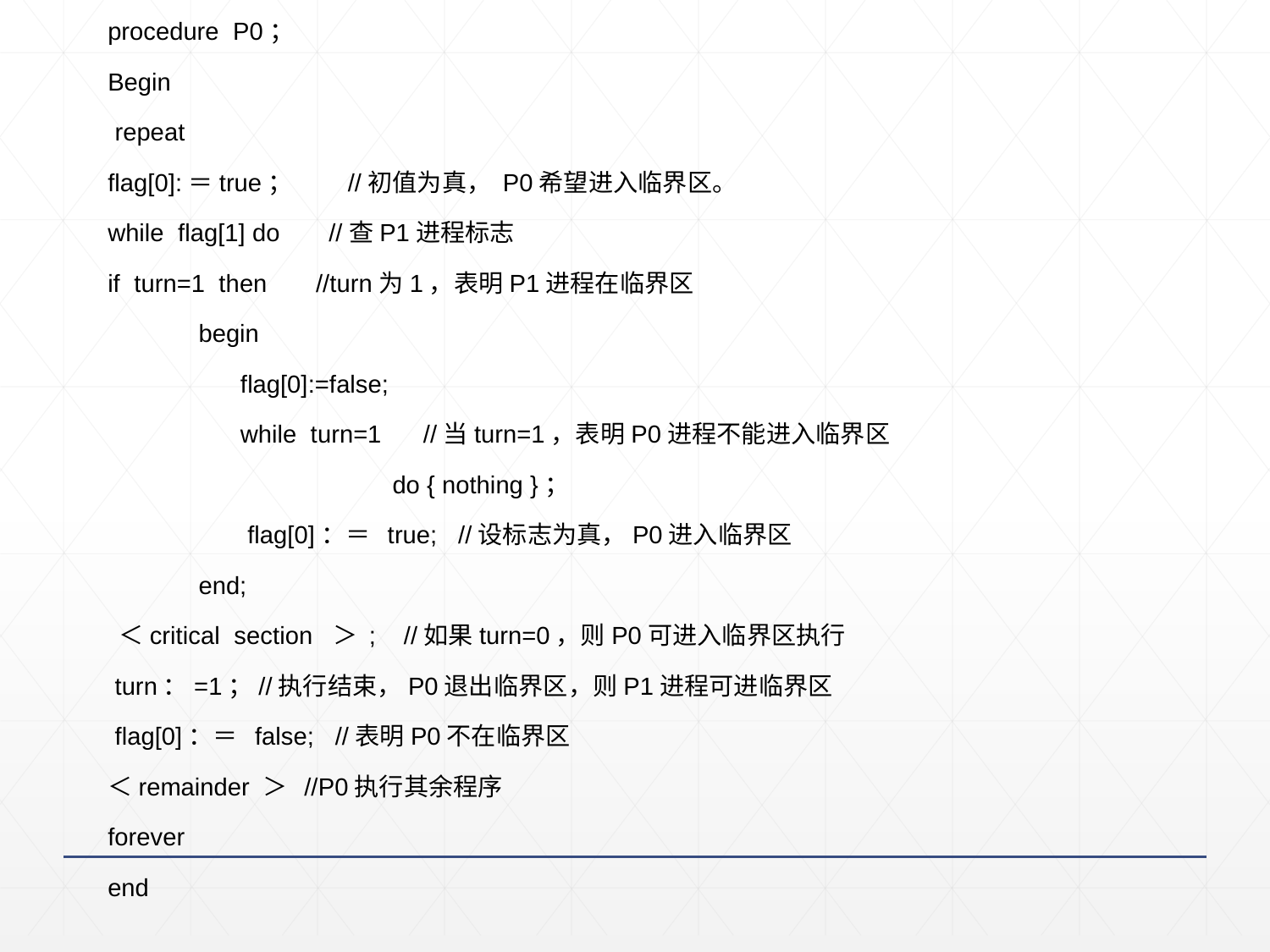

# procedure  P0；
Begin
 repeat
flag[0]:＝true；         //初值为真， P0希望进入临界区。
while  flag[1] do       //查P1进程标志
if  turn=1  then       //turn为1，表明P1进程在临界区
             begin
                   flag[0]:=false;
                   while  turn=1      //当turn=1，表明P0进程不能进入临界区
			 do { nothing }；
                    flag[0]：＝  true;   //设标志为真，P0进入临界区
             end;
 ＜critical  section  ＞ ;    //如果turn=0，则P0可进入临界区执行
 turn：=1；	//执行结束，P0退出临界区，则P1进程可进临界区
 flag[0]：＝  false;   //表明P0不在临界区
＜remainder ＞  //P0执行其余程序
forever
end